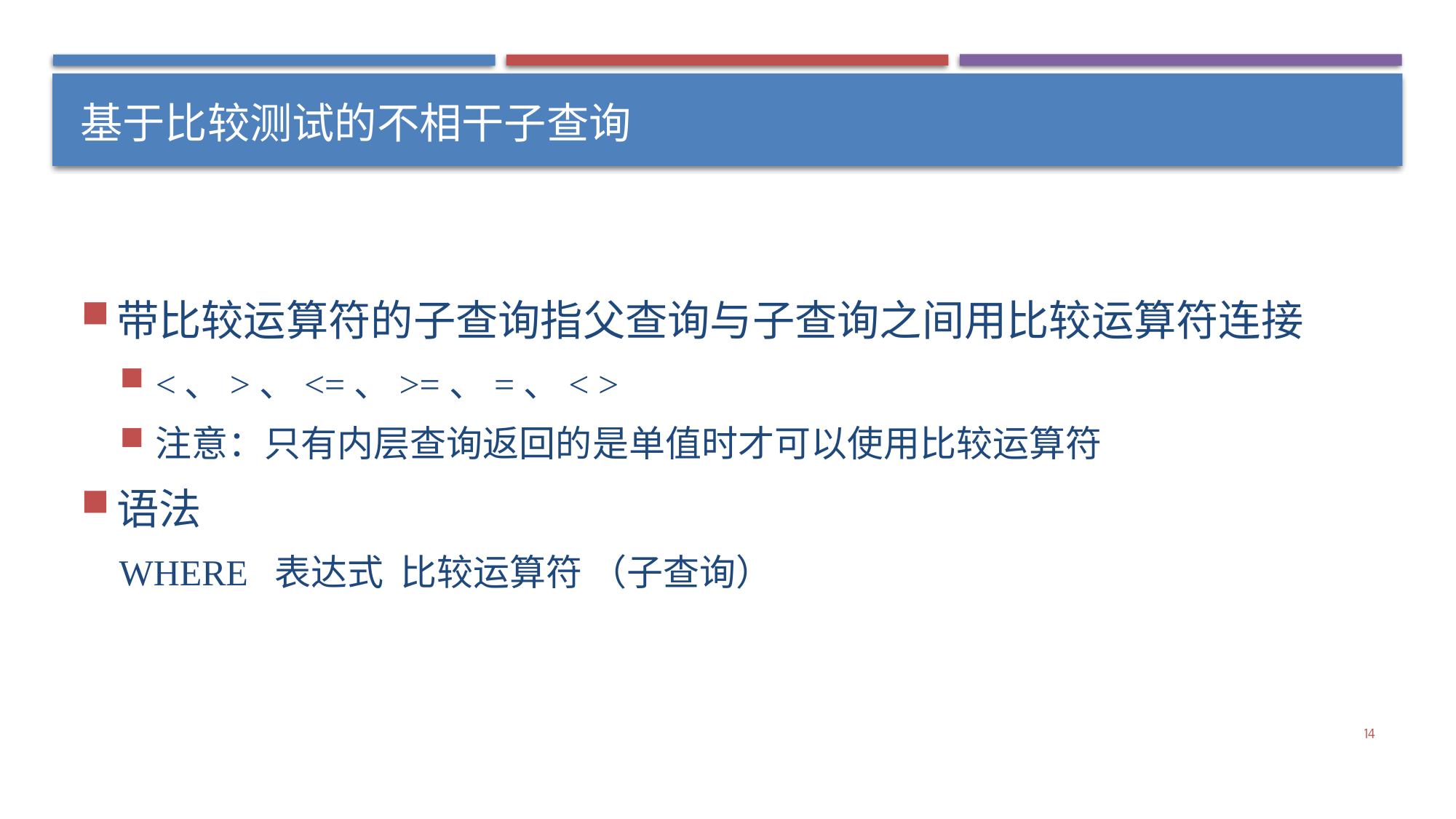

# 基于比较测试的不相干子查询
带比较运算符的子查询指父查询与子查询之间用比较运算符连接
<、>、<=、>=、=、< >
注意：只有内层查询返回的是单值时才可以使用比较运算符
语法
WHERE  表达式  比较运算符 （子查询）
14